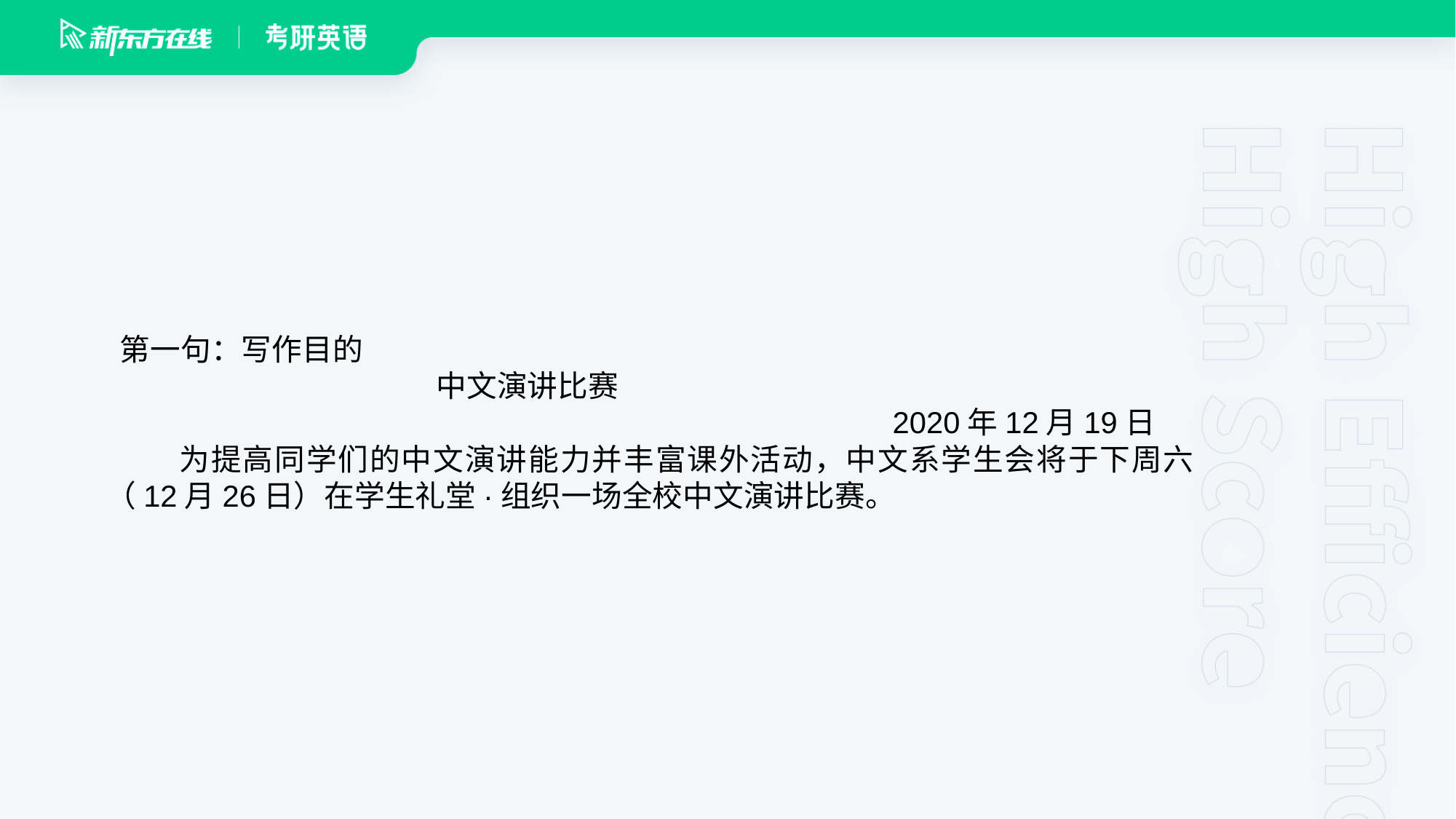

第一句：写作目的
                                                中文演讲比赛
                                                                                              2020年12月19日
        为提高同学们的中文演讲能力并丰富课外活动，中文系学生会将于下周六（12月26日）在学生礼堂·组织一场全校中文演讲比赛。